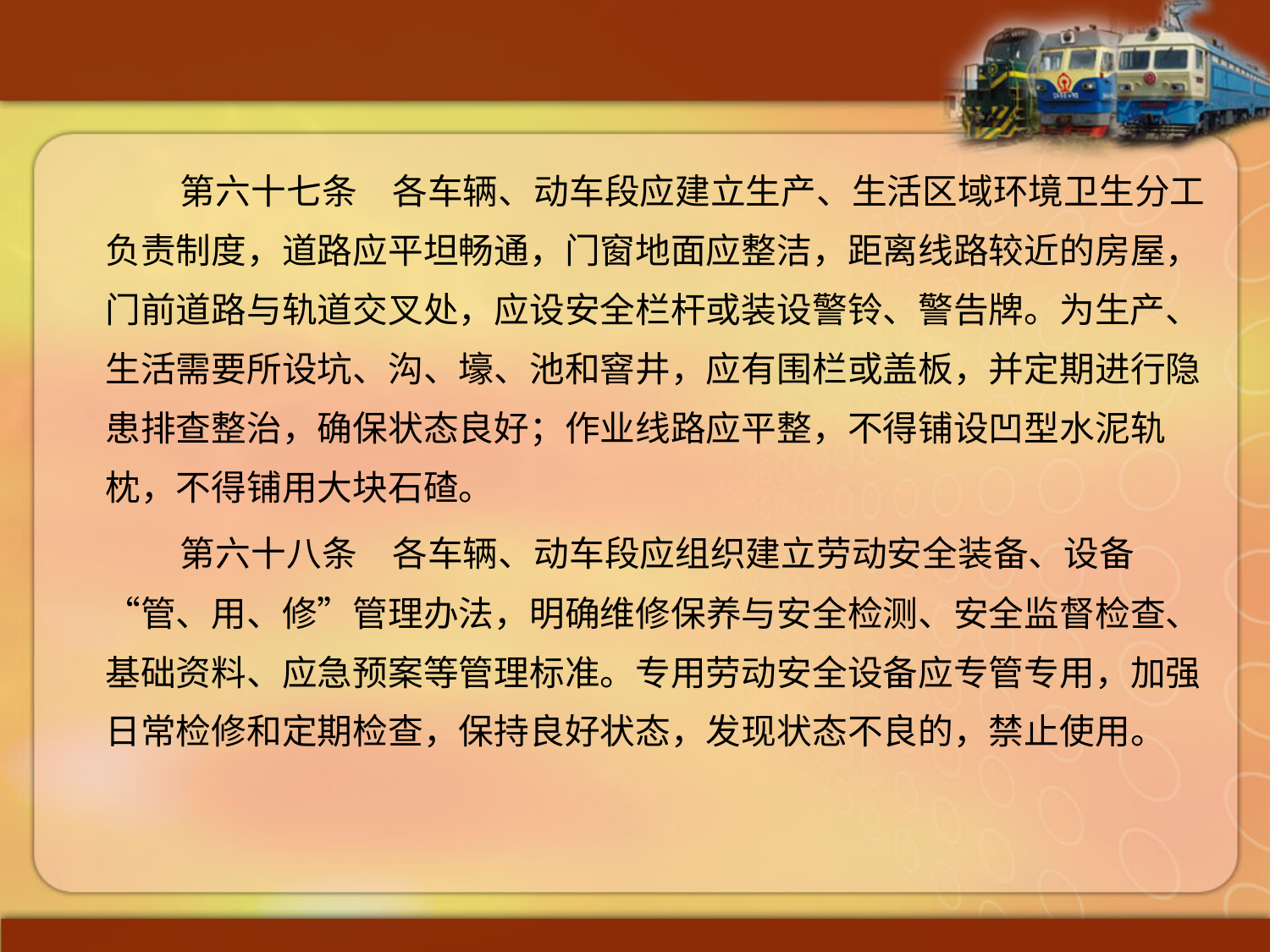

#
第六十七条　各车辆、动车段应建立生产、生活区域环境卫生分工负责制度，道路应平坦畅通，门窗地面应整洁，距离线路较近的房屋，门前道路与轨道交叉处，应设安全栏杆或装设警铃、警告牌。为生产、生活需要所设坑、沟、壕、池和窨井，应有围栏或盖板，并定期进行隐患排查整治，确保状态良好；作业线路应平整，不得铺设凹型水泥轨枕，不得铺用大块石碴。
第六十八条　各车辆、动车段应组织建立劳动安全装备、设备“管、用、修”管理办法，明确维修保养与安全检测、安全监督检查、基础资料、应急预案等管理标准。专用劳动安全设备应专管专用，加强日常检修和定期检查，保持良好状态，发现状态不良的，禁止使用。